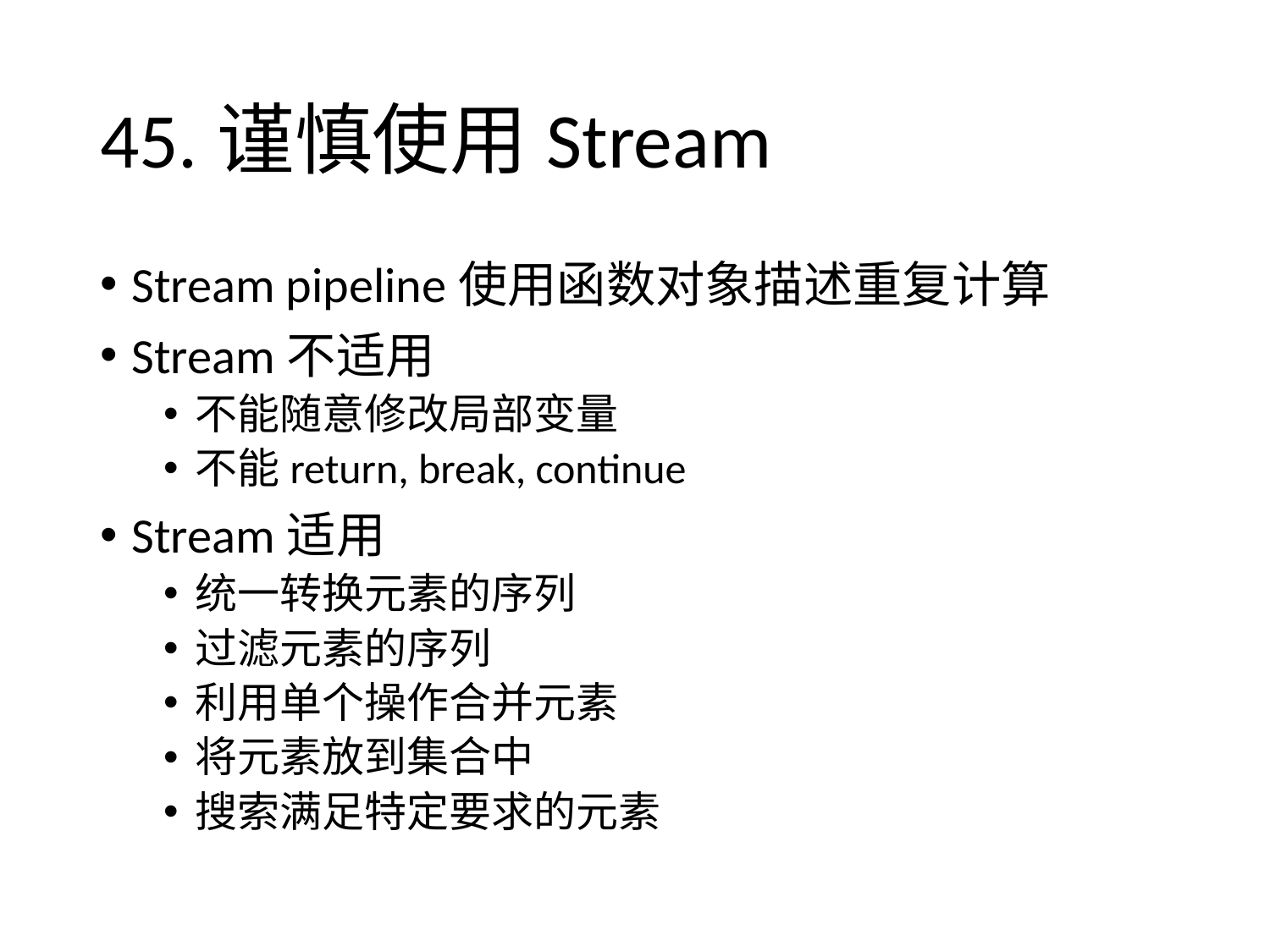

# 45.谨慎使用Stream
Stream pipeline使用函数对象描述重复计算
Stream不适用
不能随意修改局部变量
不能return, break, continue
Stream适用
统一转换元素的序列
过滤元素的序列
利用单个操作合并元素
将元素放到集合中
搜索满足特定要求的元素